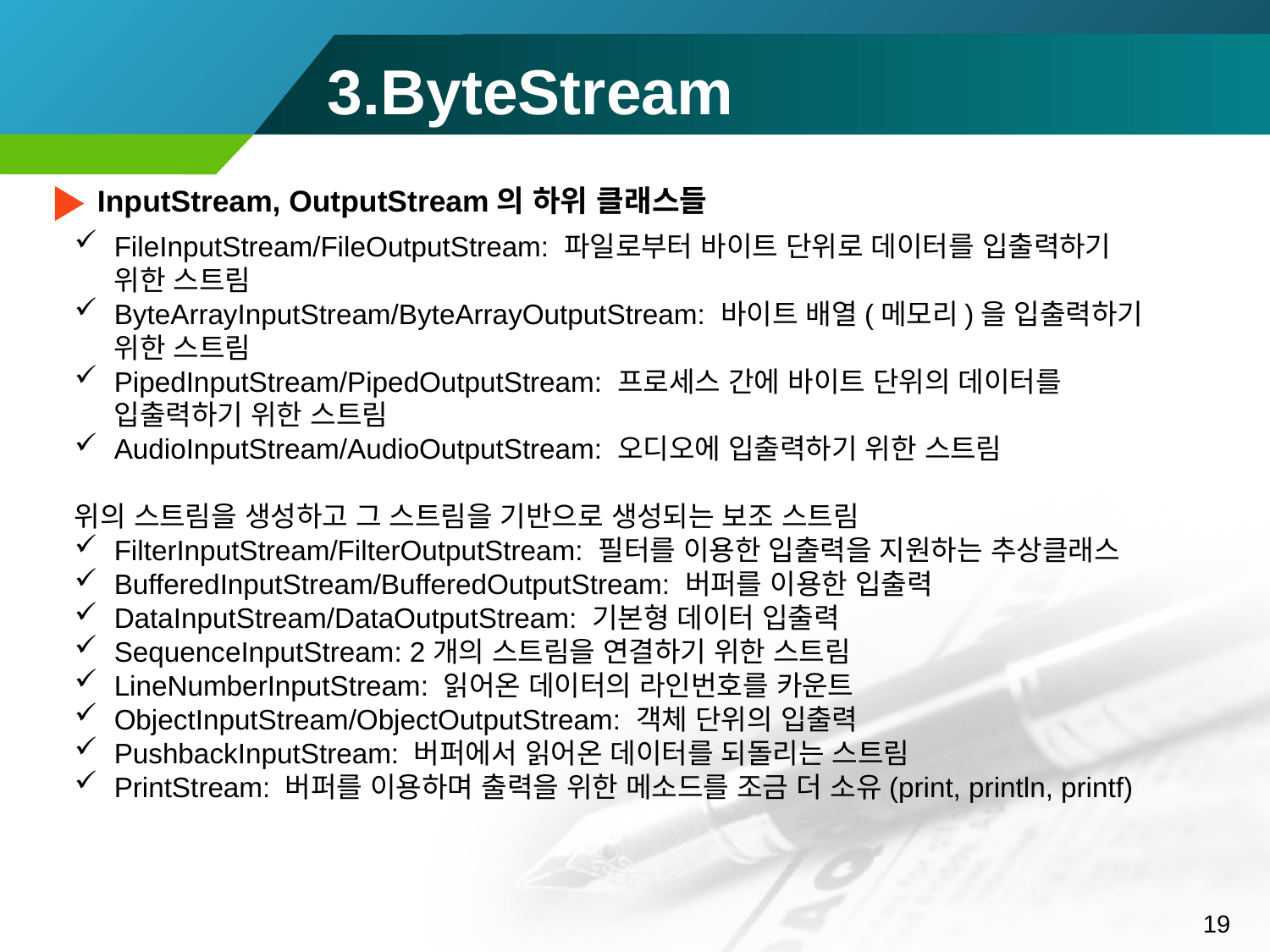

3.ByteStream
InputStream, OutputStream의 하위 클래스들

FileInputStream/FileOutputStream: 파일로부터 바이트 단위로 데이터를 입출력하기 위한 스트림
ByteArrayInputStream/ByteArrayOutputStream: 바이트 배열(메모리)을 입출력하기 위한 스트림
PipedInputStream/PipedOutputStream: 프로세스 간에 바이트 단위의 데이터를 입출력하기 위한 스트림
AudioInputStream/AudioOutputStream: 오디오에 입출력하기 위한 스트림

위의 스트림을 생성하고 그 스트림을 기반으로 생성되는 보조 스트림
FilterInputStream/FilterOutputStream: 필터를 이용한 입출력을 지원하는 추상클래스
BufferedInputStream/BufferedOutputStream: 버퍼를 이용한 입출력
DataInputStream/DataOutputStream: 기본형 데이터 입출력
SequenceInputStream: 2개의 스트림을 연결하기 위한 스트림
LineNumberInputStream: 읽어온 데이터의 라인번호를 카운트
ObjectInputStream/ObjectOutputStream: 객체 단위의 입출력
PushbackInputStream: 버퍼에서 읽어온 데이터를 되돌리는 스트림
PrintStream: 버퍼를 이용하며 출력을 위한 메소드를 조금 더 소유(print, println, printf)
19